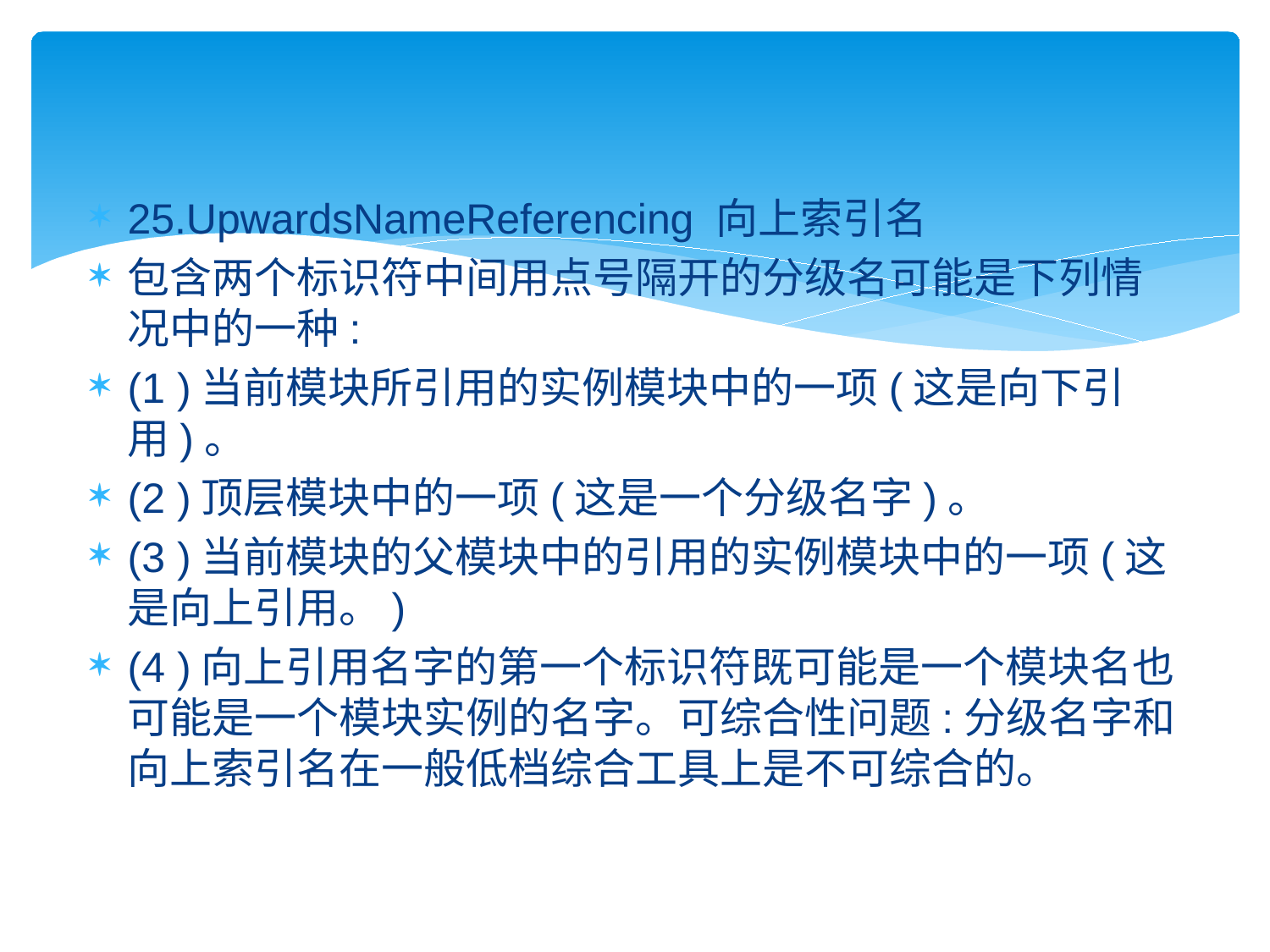

#
25.UpwardsNameReferencing 向上索引名
包含两个标识符中间用点号隔开的分级名可能是下列情况中的一种:
(1 )当前模块所引用的实例模块中的一项(这是向下引用)。
(2 )顶层模块中的一项(这是一个分级名字)。
(3 )当前模块的父模块中的引用的实例模块中的一项(这是向上引用。)
(4 )向上引用名字的第一个标识符既可能是一个模块名也可能是一个模块实例的名字。可综合性问题:分级名字和向上索引名在一般低档综合工具上是不可综合的。